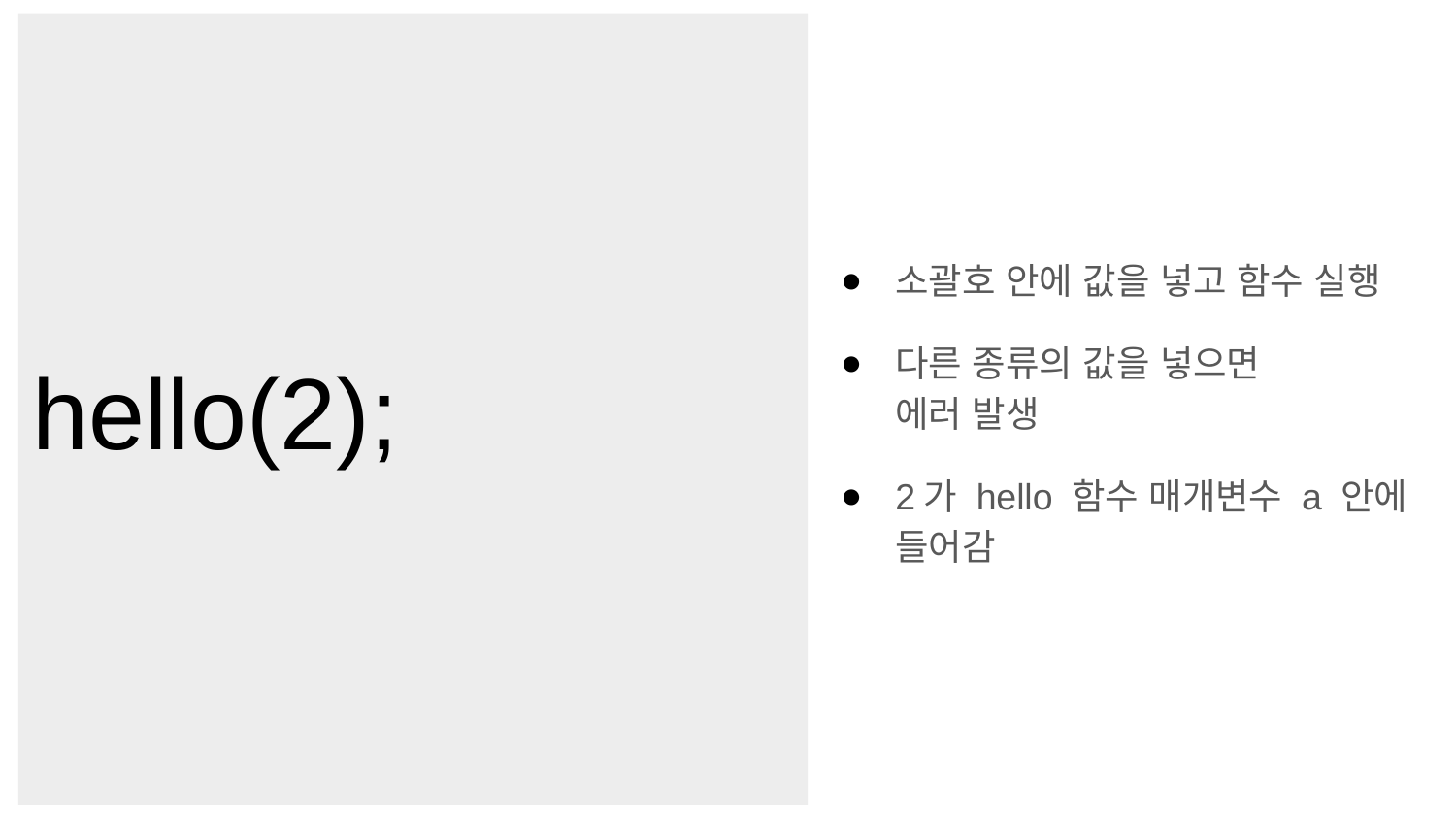

소괄호 안에 값을 넣고 함수 실행
다른 종류의 값을 넣으면
에러 발생
2가 hello 함수 매개변수 a 안에 들어감
hello(2);